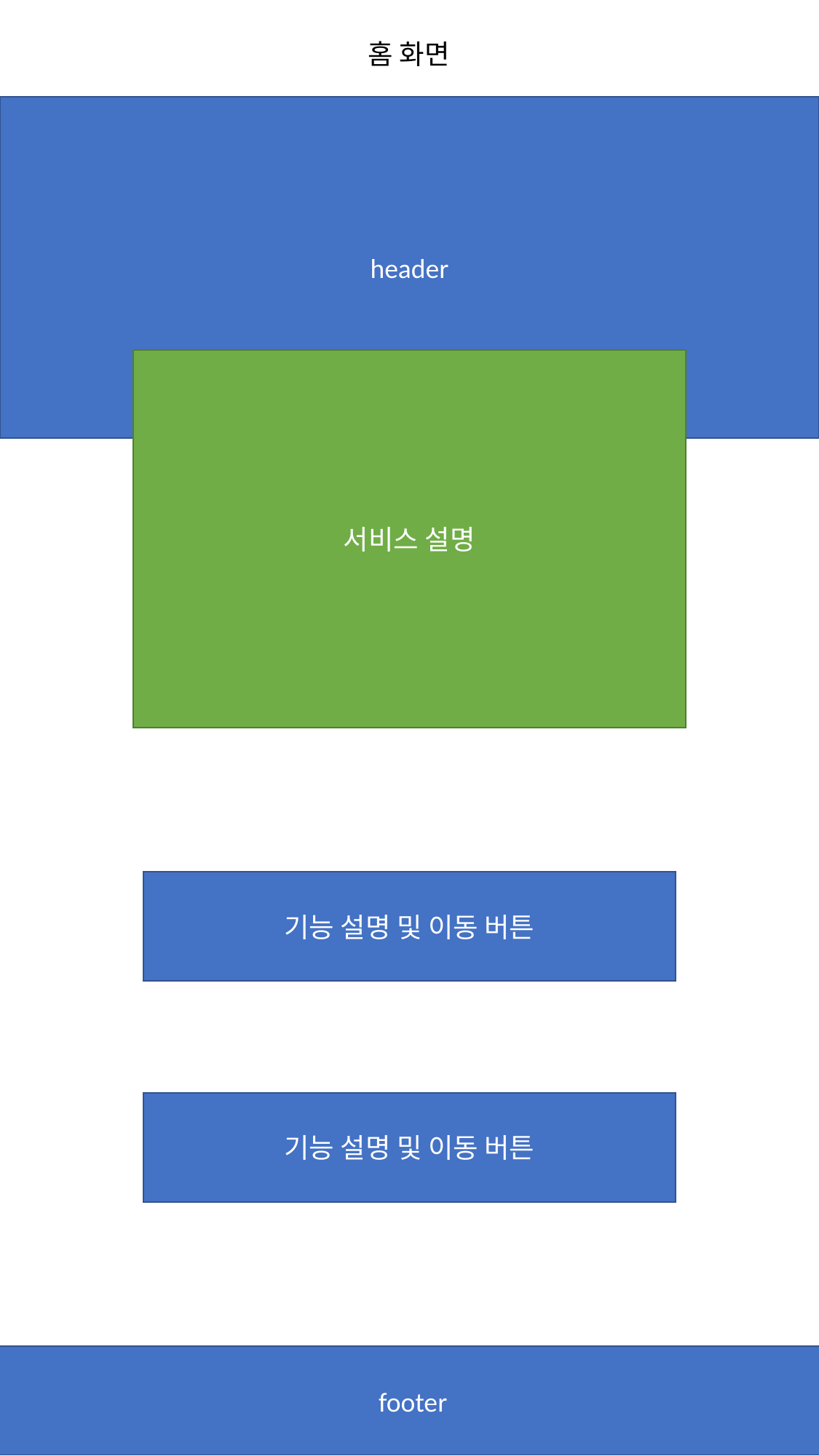

홈 화면
header
서비스 설명
기능 설명 및 이동 버튼
기능 설명 및 이동 버튼
footer